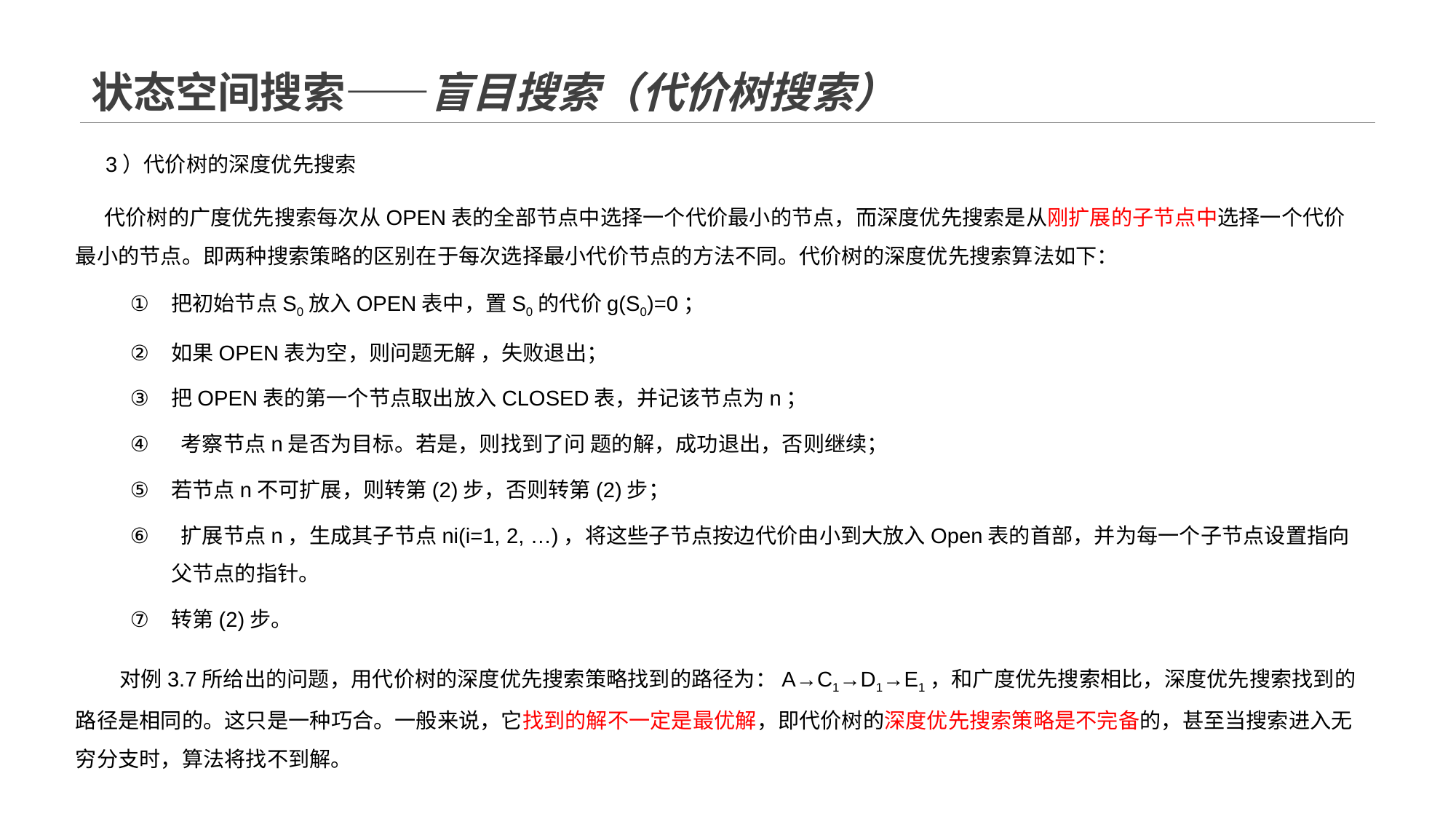

# 状态空间搜索——盲目搜索（代价树搜索）
     3）代价树的深度优先搜索
     代价树的广度优先搜索每次从OPEN表的全部节点中选择一个代价最小的节点，而深度优先搜索是从刚扩展的子节点中选择一个代价最小的节点。即两种搜索策略的区别在于每次选择最小代价节点的方法不同。代价树的深度优先搜索算法如下：
把初始节点S0放入Open表中，置S0的代价g(S0)=0；
如果Open表为空，则问题无解 ，失败退出；
把Open表的第一个节点取出放入Closed表，并记该节点为n；
 考察节点n是否为目标。若是，则找到了问 题的解，成功退出，否则继续；
若节点n不可扩展，则转第(2)步，否则转第(2)步；
 扩展节点n，生成其子节点ni(i=1, 2, …)，将这些子节点按边代价由小到大放入Open表的首部，并为每一个子节点设置指向父节点的指针。
转第(2)步。
       对例3.7所给出的问题，用代价树的深度优先搜索策略找到的路径为：A→C1→D1→E1，和广度优先搜索相比，深度优先搜索找到的路径是相同的。这只是一种巧合。一般来说，它找到的解不一定是最优解，即代价树的深度优先搜索策略是不完备的，甚至当搜索进入无穷分支时，算法将找不到解。